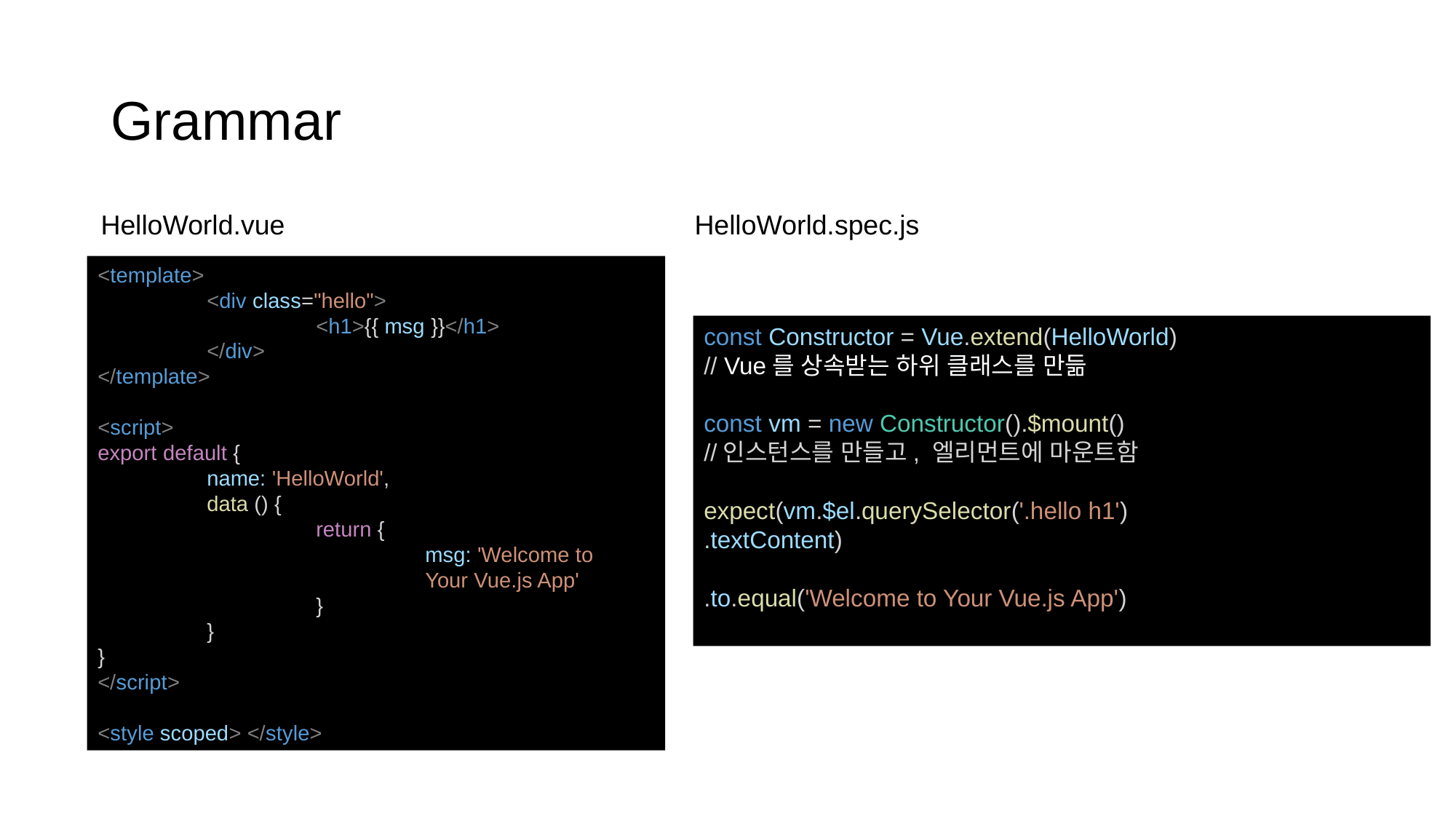

# Grammar
HelloWorld.vue
HelloWorld.spec.js
<template>
	<div class="hello">
		<h1>{{ msg }}</h1>
	</div>
</template>
<script>
export default {
	name: 'HelloWorld',
	data () {
		return {
			msg: 'Welcome to 				Your Vue.js App'
		}
	}
}
</script>

<style scoped> </style>
const Constructor = Vue.extend(HelloWorld)
// Vue를 상속받는 하위 클래스를 만듦

const vm = new Constructor().$mount()
//인스턴스를 만들고, 엘리먼트에 마운트함

expect(vm.$el.querySelector('.hello h1')
.textContent)

.to.equal('Welcome to Your Vue.js App')